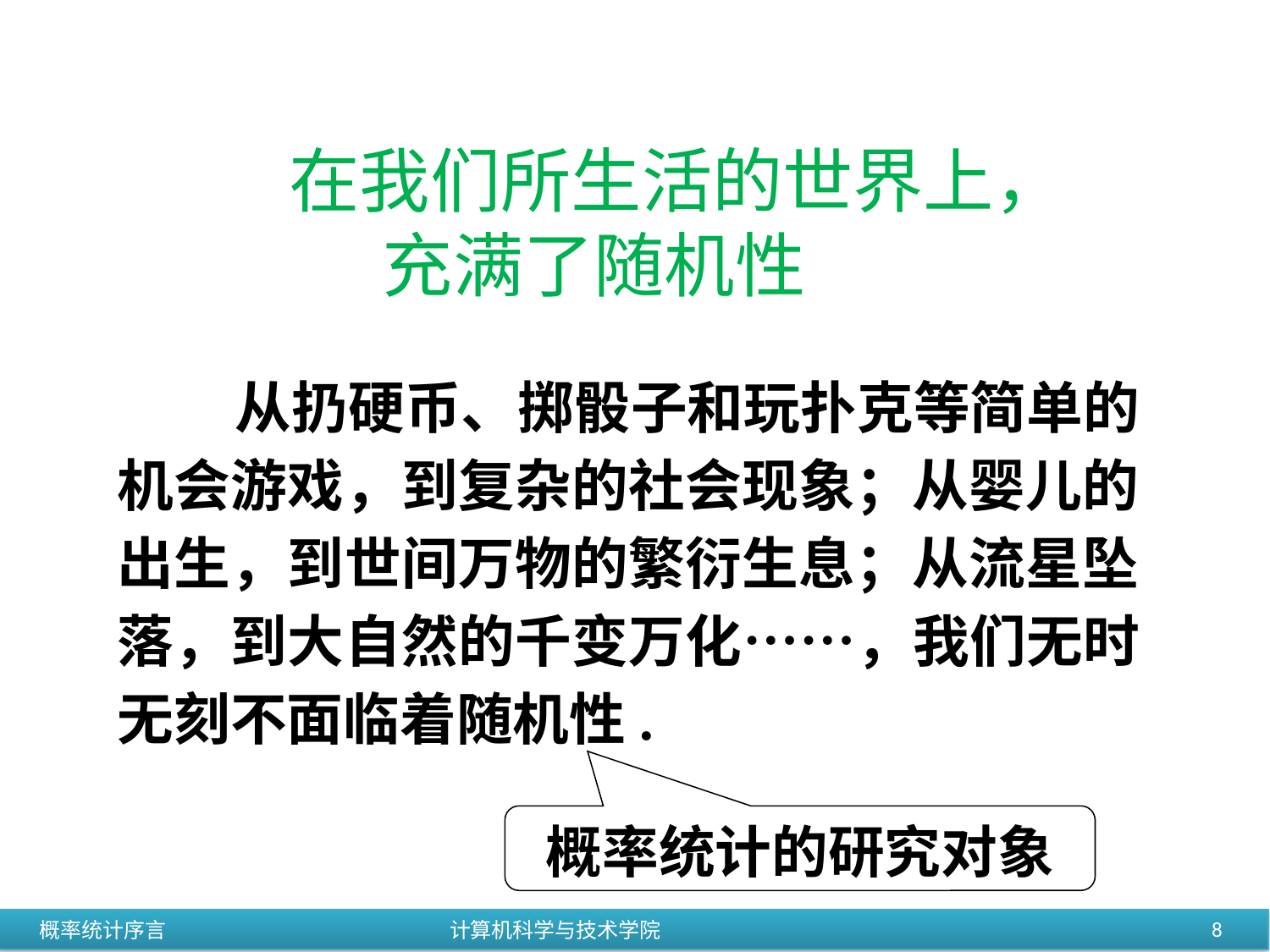

在我们所生活的世界上，
             充满了随机性
        从扔硬币、掷骰子和玩扑克等简单的机会游戏，到复杂的社会现象；从婴儿的出生，到世间万物的繁衍生息；从流星坠落，到大自然的千变万化……，我们无时无刻不面临着随机性.
概率统计的研究对象